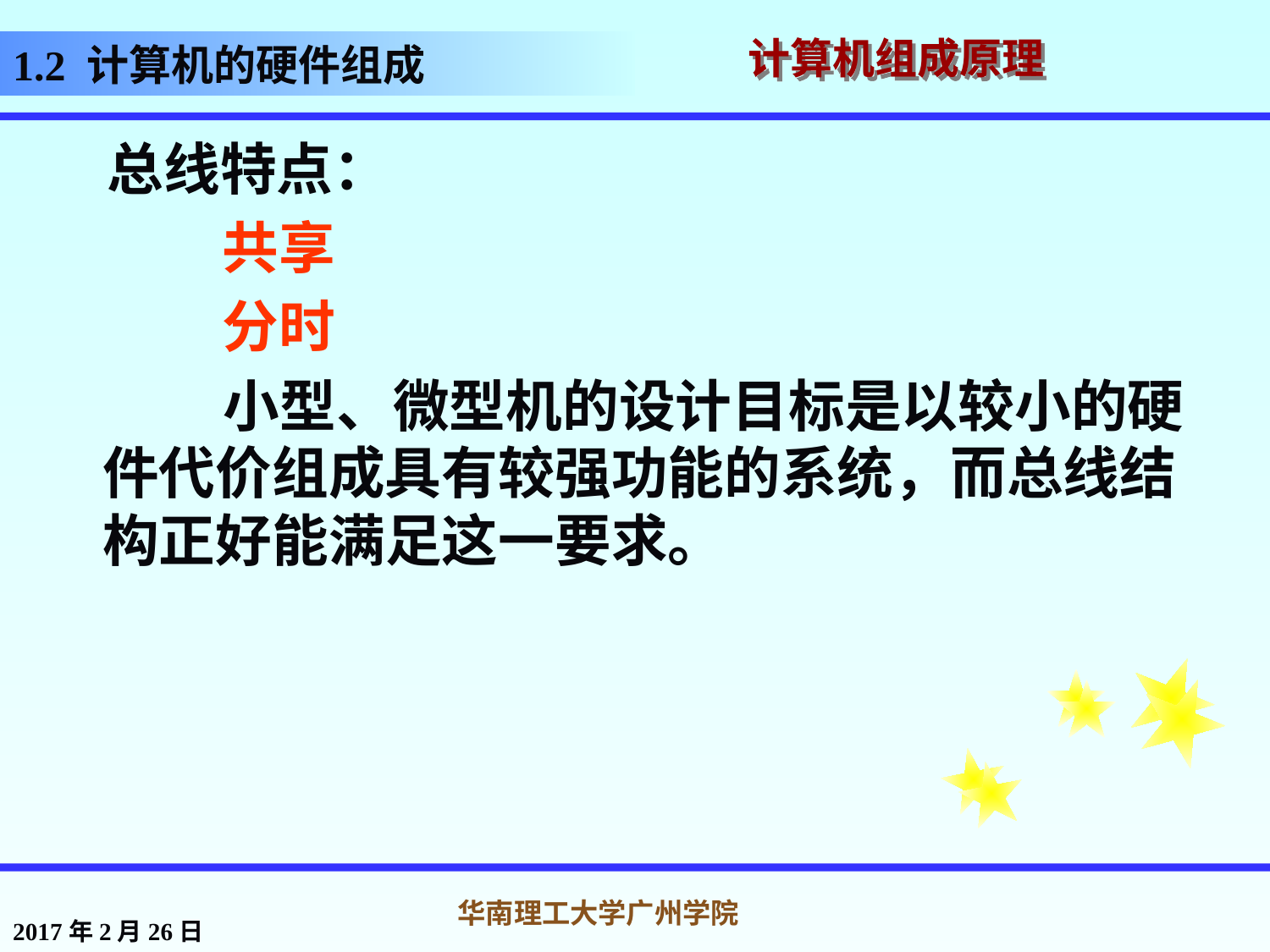

# 1.2 计算机的硬件组成
   总线特点：
       共享
       分时
            小型、微型机的设计目标是以较小的硬件代价组成具有较强功能的系统，而总线结构正好能满足这一要求。
2017年2月26日